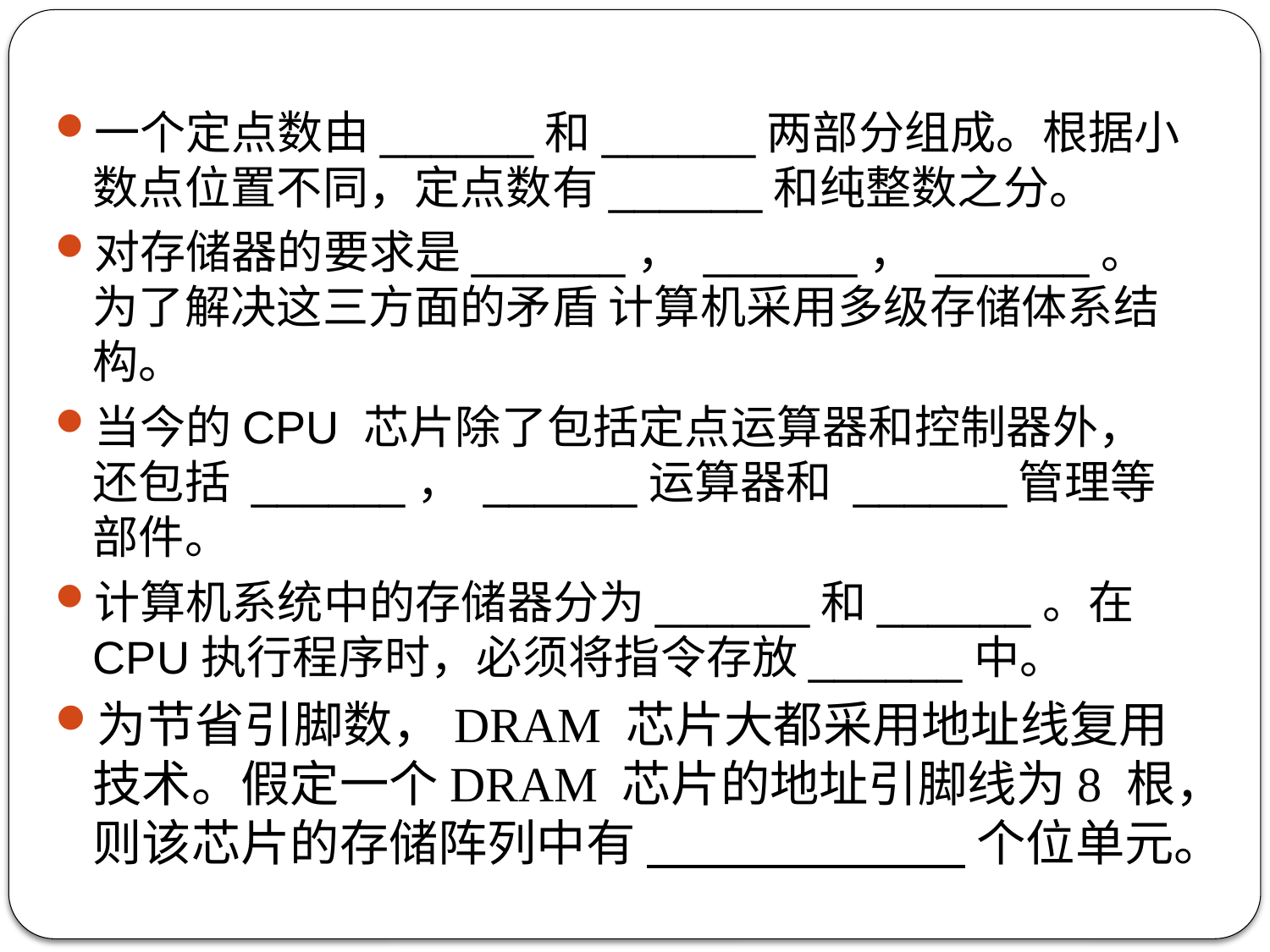

一个定点数由______和______两部分组成。根据小数点位置不同，定点数有______和纯整数之分。
对存储器的要求是______， ______， ______。为了解决这三方面的矛盾 计算机采用多级存储体系结构。
当今的CPU 芯片除了包括定点运算器和控制器外，还包括 ______， ______运算器和 ______管理等部件。
计算机系统中的存储器分为______和______。在CPU执行程序时，必须将指令存放______中。
为节省引脚数，DRAM 芯片大都采用地址线复用技术。假定一个DRAM 芯片的地址引脚线为8 根，则该芯片的存储阵列中有                               个位单元。